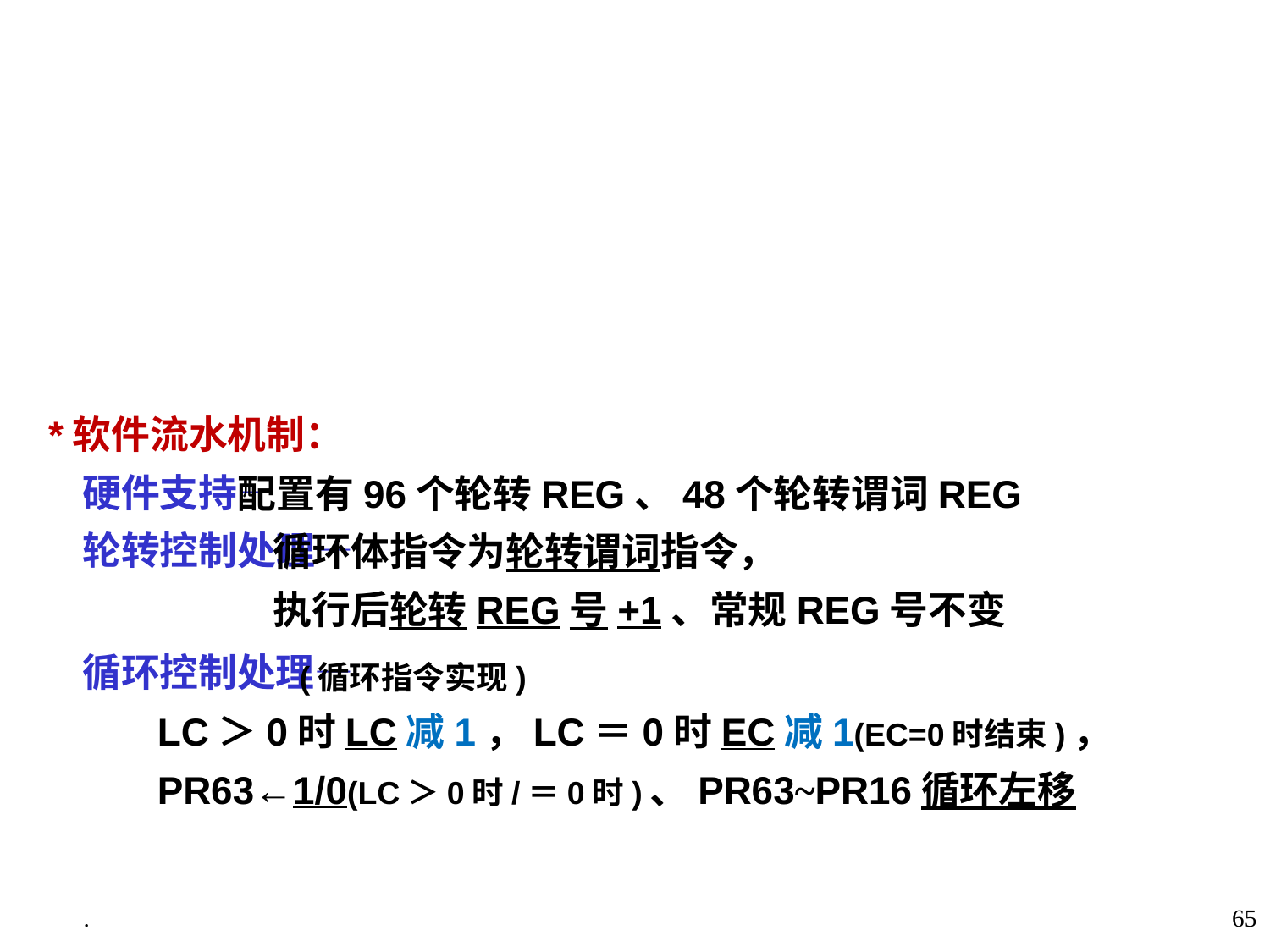

*软件流水机制：
    硬件支持—
    轮转控制处理—

    循环控制处理—
        配置有96个轮转REG、48个轮转谓词REG
            循环体指令为轮转谓词指令，
            执行后轮转REG号+1、常规REG号不变
                (循环指令实现)
LC＞0时LC减1，LC＝0时EC减1(EC=0时结束)，
PR63←1/0(LC＞0时/＝0时)、PR63~PR16循环左移
.
65